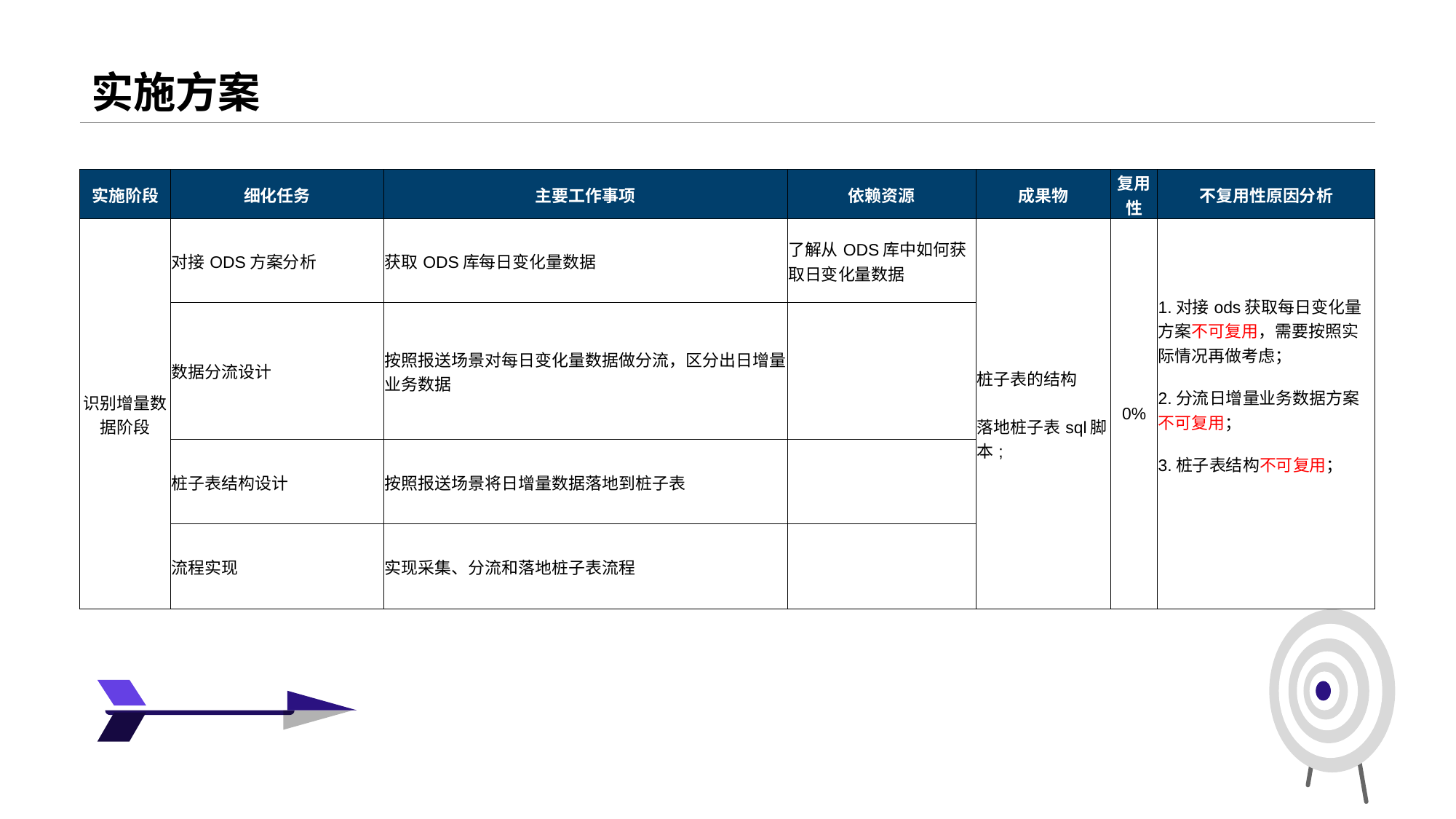

# 实施方案
| 实施阶段 | 细化任务 | 主要工作事项 | 依赖资源 | 成果物 | 复用性 | 不复用性原因分析 |
| --- | --- | --- | --- | --- | --- | --- |
| 识别增量数据阶段 | 对接ODS方案分析 | 获取ODS库每日变化量数据 | 了解从ODS库中如何获取日变化量数据 | 桩子表的结构 落地桩子表sql脚本; | 0% | 1.对接ods获取每日变化量方案不可复用，需要按照实际情况再做考虑； 2.分流日增量业务数据方案不可复用； 3.桩子表结构不可复用； |
|  | 数据分流设计 | 按照报送场景对每日变化量数据做分流，区分出日增量业务数据 |  |  |  |  |
|  | 桩子表结构设计 | 按照报送场景将日增量数据落地到桩子表 |  |  |  |  |
|  | 流程实现 | 实现采集、分流和落地桩子表流程 |  |  |  |  |